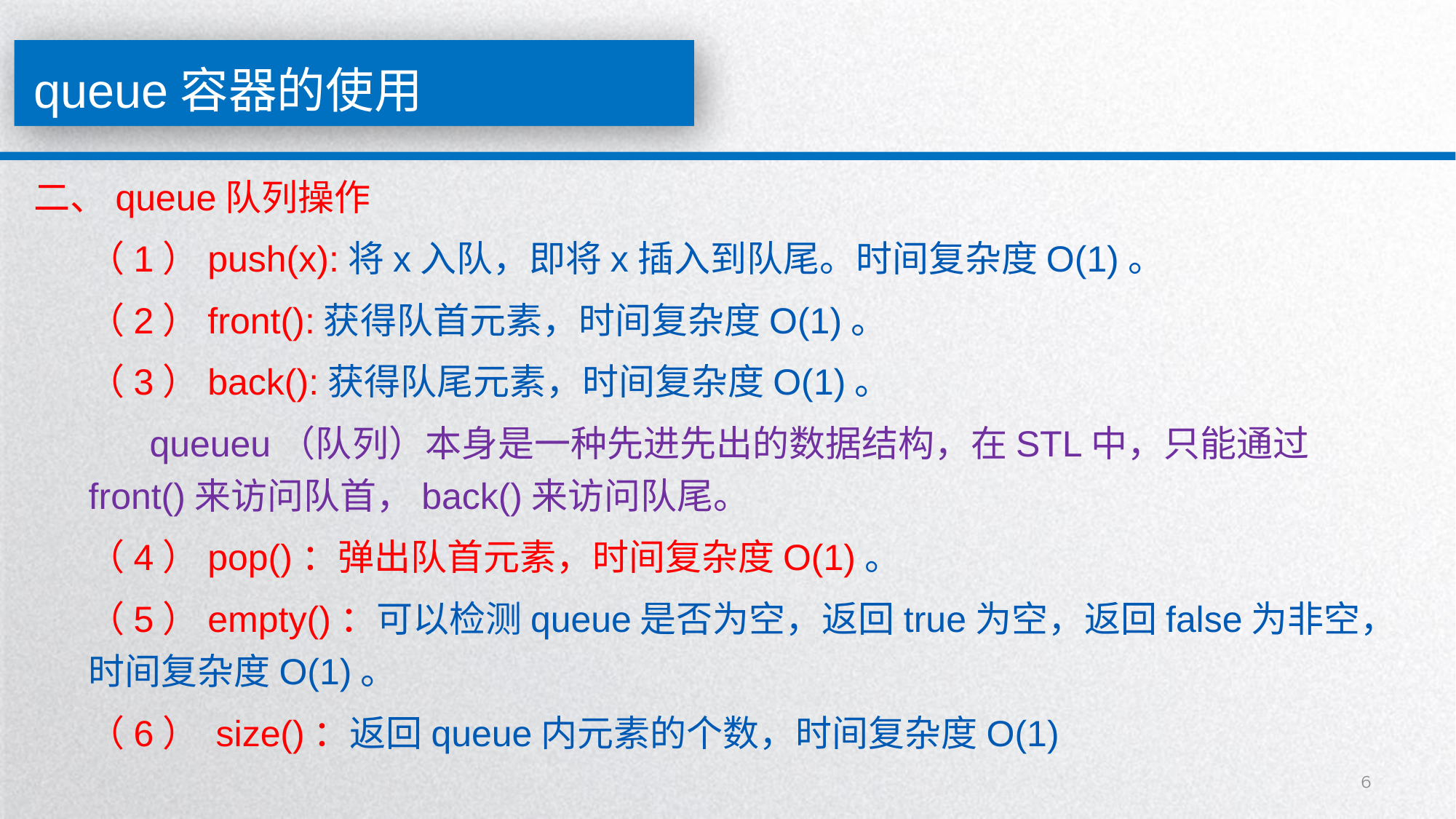

queue容器的使用
二、queue队列操作
（1）push(x):将x入队，即将x插入到队尾。时间复杂度O(1)。
（2）front():获得队首元素，时间复杂度O(1)。
（3）back():获得队尾元素，时间复杂度O(1)。
      queueu（队列）本身是一种先进先出的数据结构，在STL中，只能通过front()来访问队首，back()来访问队尾。
（4）pop()：弹出队首元素，时间复杂度O(1)。
（5）empty()：可以检测queue是否为空，返回true为空，返回false为非空，时间复杂度O(1)。
（6） size()：返回queue内元素的个数，时间复杂度O(1)
6